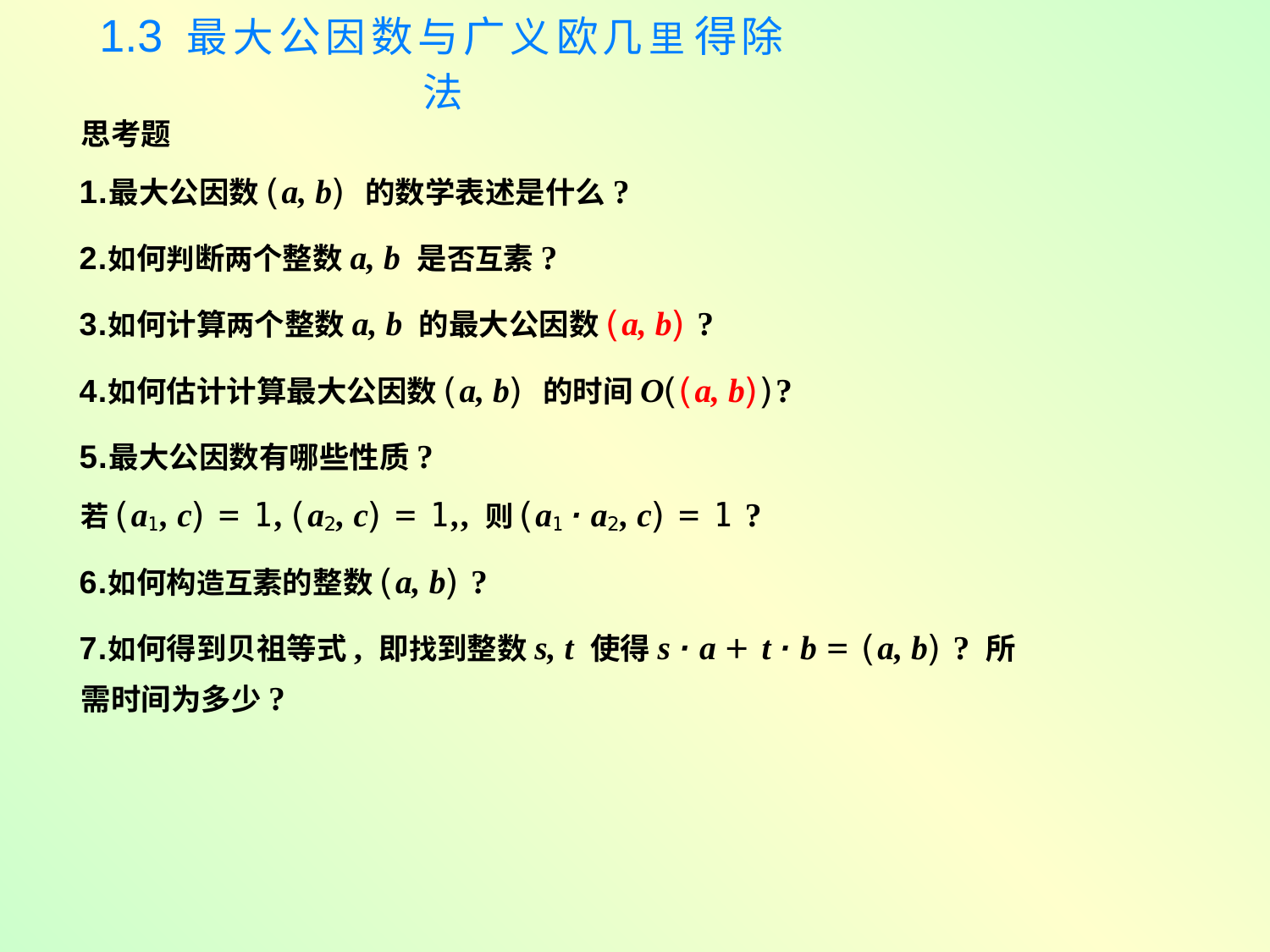

# 1.3 最大公因数与广义欧几里得除法
思考题
最大公因数(a, b) 的数学表述是什么?
如何判断两个整数a, b 是否互素?
如何计算两个整数a, b 的最大公因数(a, b) ?
如何估计计算最大公因数(a, b) 的时间O((a, b))?
最大公因数有哪些性质?
若(a1, c) = 1, (a2, c) = 1,, 则(a1 · a2, c) = 1 ?
如何构造互素的整数(a, b) ?
如何得到贝祖等式, 即找到整数s, t 使得s · a + t · b = (a, b) ? 所 需时间为多少?